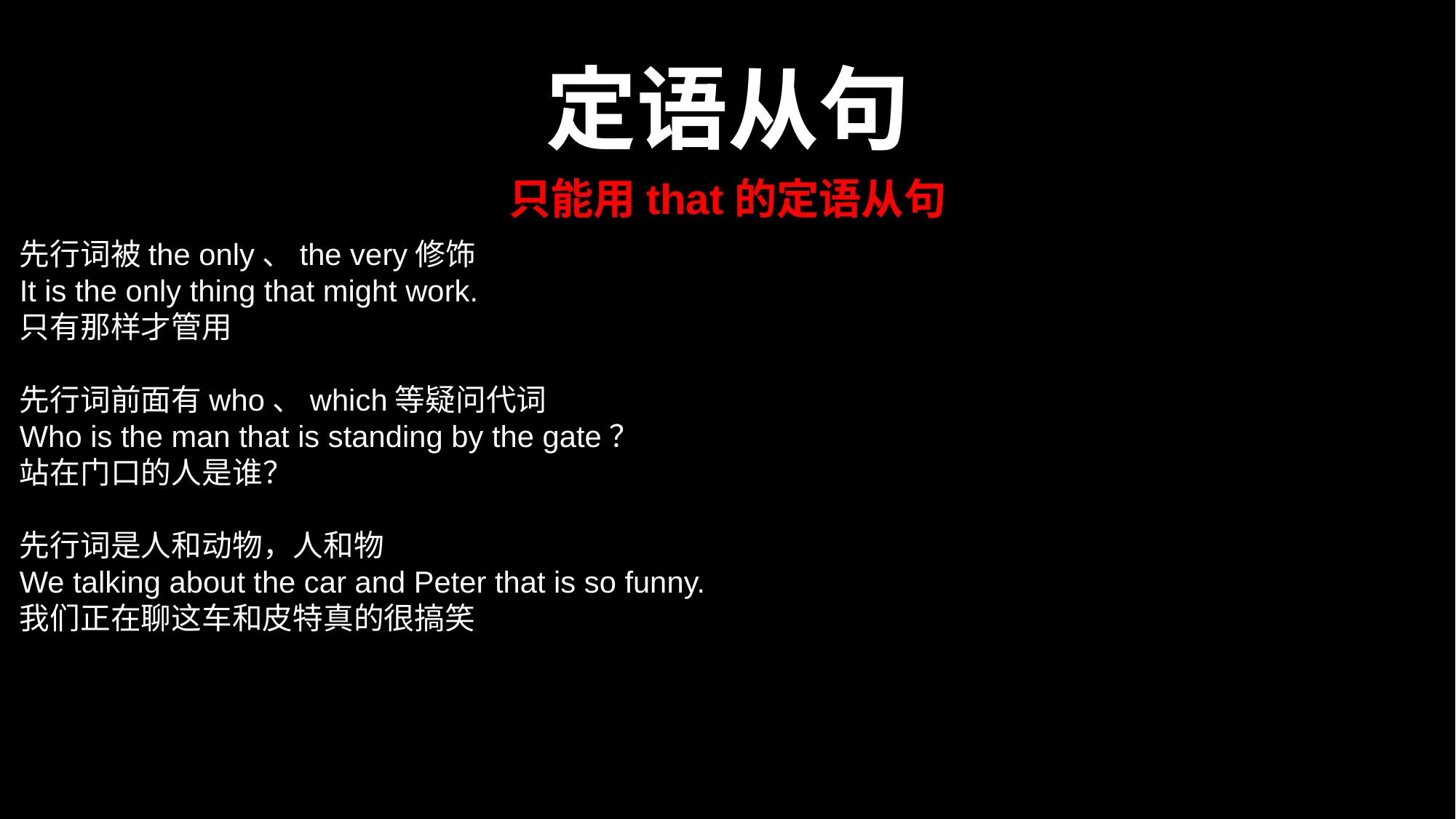

定语从句
只能用that的定语从句
先行词被the only、the very修饰
It is the only thing that might work.
只有那样才管用

先行词前面有who、which等疑问代词
Who is the man that is standing by the gate？
站在门口的人是谁？

先行词是人和动物，人和物
We talking about the car and Peter that is so funny.
我们正在聊这车和皮特真的很搞笑